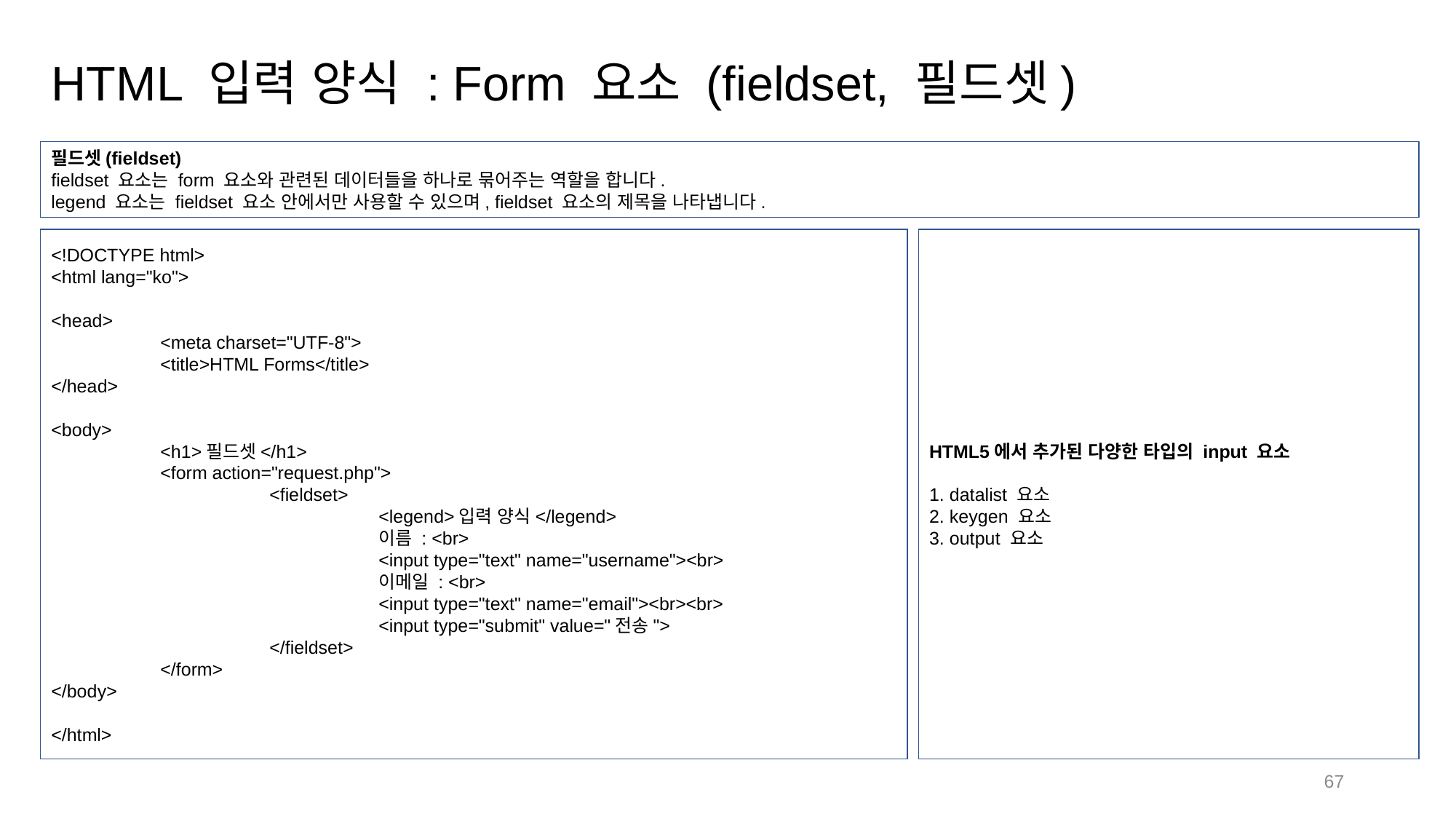

# HTML 입력 양식 : Form 요소 (fieldset, 필드셋)
필드셋(fieldset)
fieldset 요소는 form 요소와 관련된 데이터들을 하나로 묶어주는 역할을 합니다.
legend 요소는 fieldset 요소 안에서만 사용할 수 있으며, fieldset 요소의 제목을 나타냅니다.
<!DOCTYPE html>
<html lang="ko">

<head>
	<meta charset="UTF-8">
	<title>HTML Forms</title>
</head>

<body>
	<h1>필드셋</h1>
	<form action="request.php">
		<fieldset>
			<legend>입력 양식</legend>
			이름 : <br>
			<input type="text" name="username"><br>
			이메일 : <br>
			<input type="text" name="email"><br><br>
			<input type="submit" value="전송">
		</fieldset>
	</form>
</body>

</html>
HTML5에서 추가된 다양한 타입의 input 요소

1. datalist 요소
2. keygen 요소
3. output 요소
67